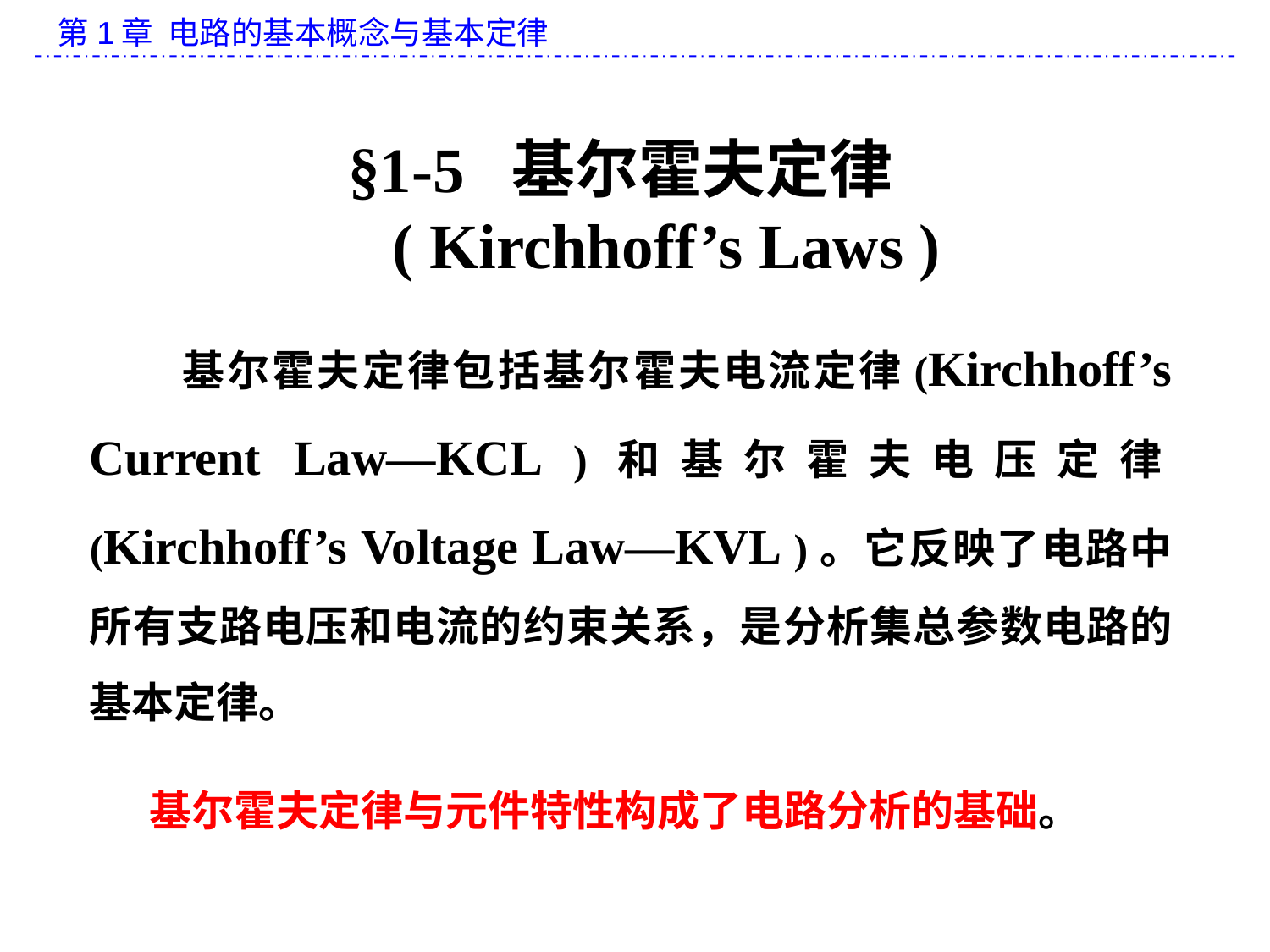

§1-5  基尔霍夫定律
    ( Kirchhoff’s Laws )
基尔霍夫定律包括基尔霍夫电流定律(Kirchhoff’s Current Law—KCL )和基尔霍夫电压定律(Kirchhoff’s Voltage Law—KVL )。它反映了电路中所有支路电压和电流的约束关系，是分析集总参数电路的基本定律。
        基尔霍夫定律与元件特性构成了电路分析的基础。